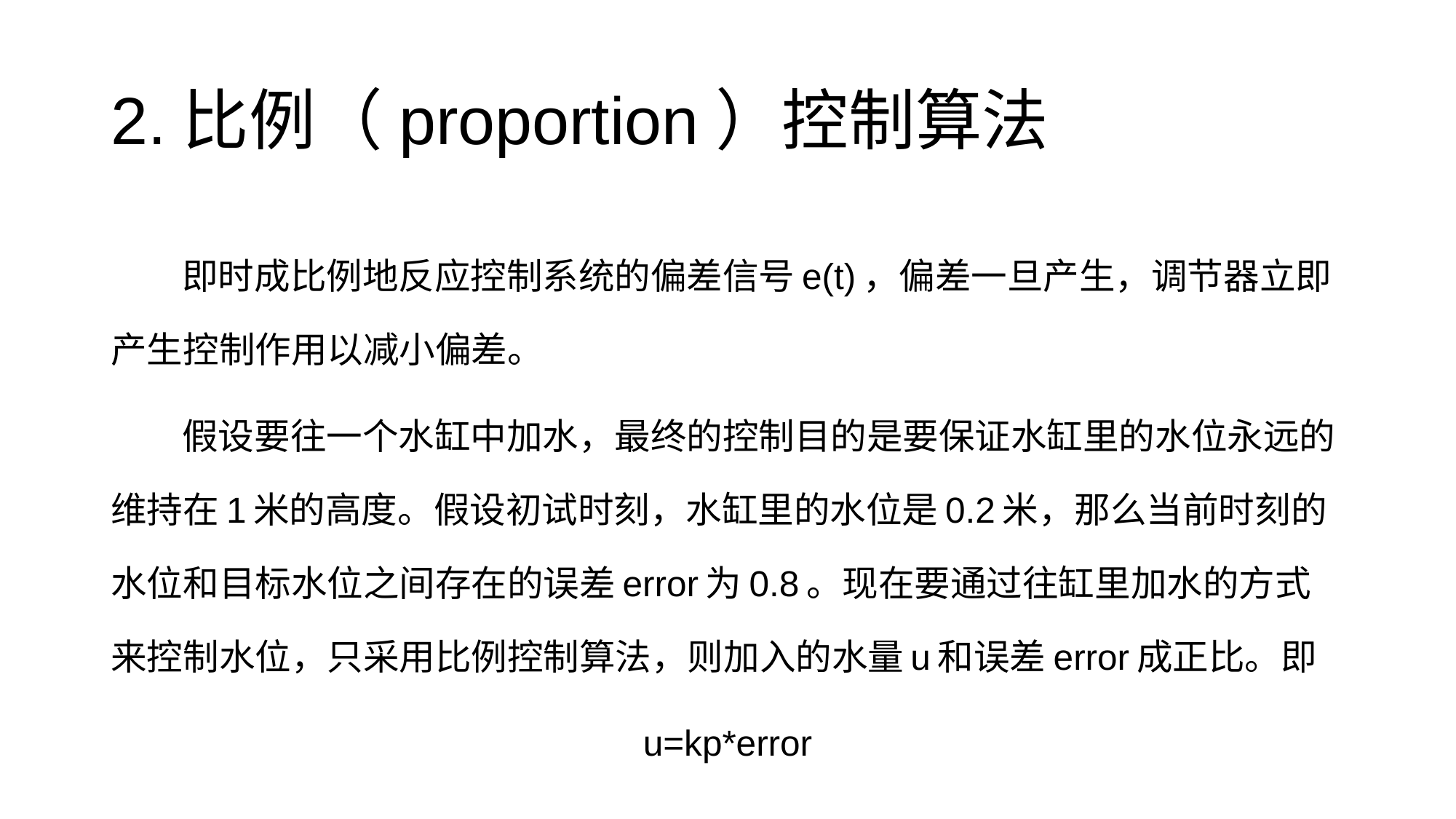

# 2.比例（proportion）控制算法
        即时成比例地反应控制系统的偏差信号e(t)，偏差一旦产生，调节器立即产生控制作用以减小偏差。
        假设要往一个水缸中加水，最终的控制目的是要保证水缸里的水位永远的维持在1米的高度。假设初试时刻，水缸里的水位是0.2米，那么当前时刻的水位和目标水位之间存在的误差error为0.8。现在要通过往缸里加水的方式来控制水位，只采用比例控制算法，则加入的水量u和误差error成正比。即
u=kp*error